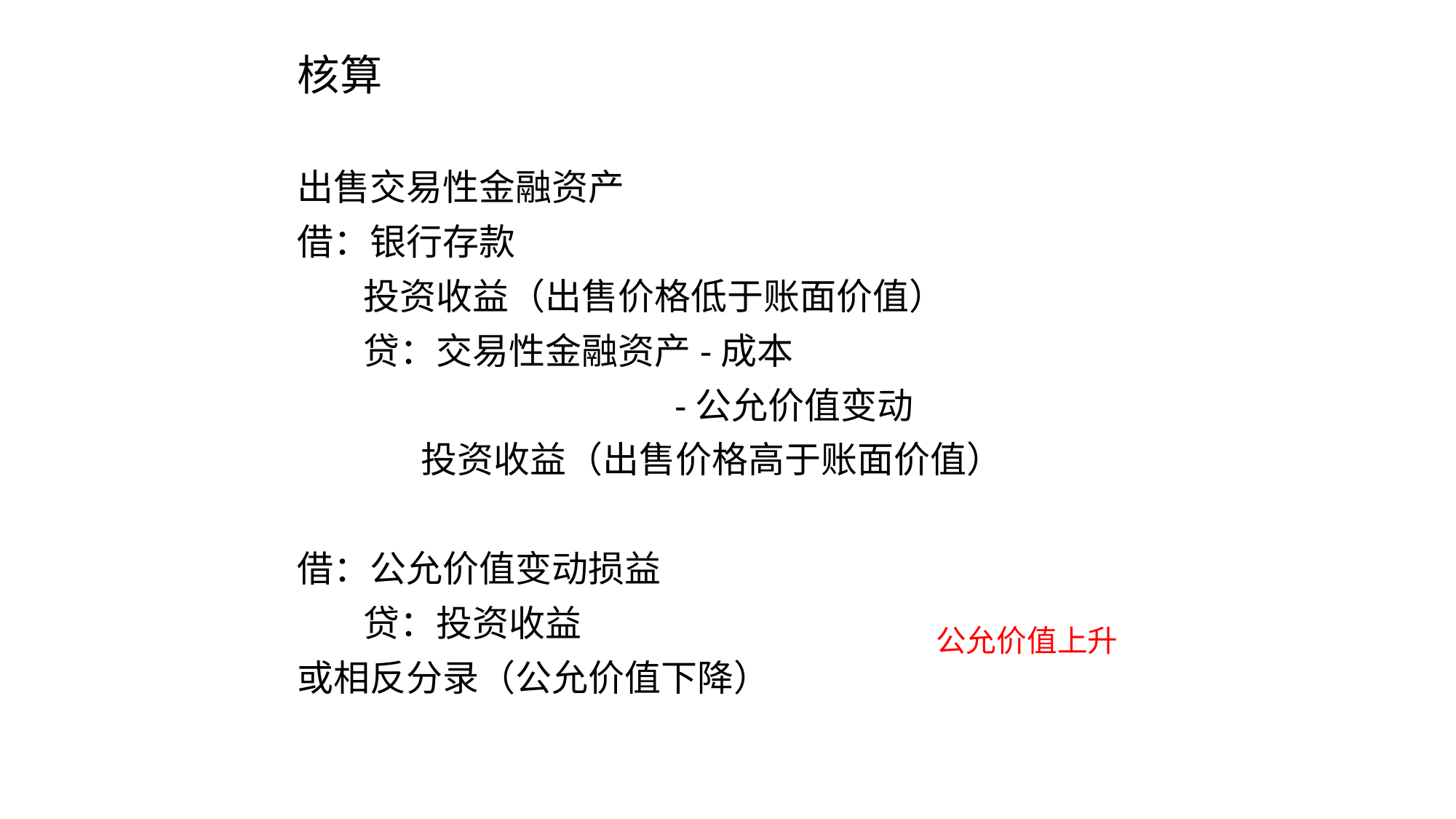

核算

出售交易性金融资产
借：银行存款
       投资收益（出售价格低于账面价值）
       贷：交易性金融资产-成本
                                     -公允价值变动
              投资收益（出售价格高于账面价值）

借：公允价值变动损益
       贷：投资收益
或相反分录（公允价值下降）

公允价值上升